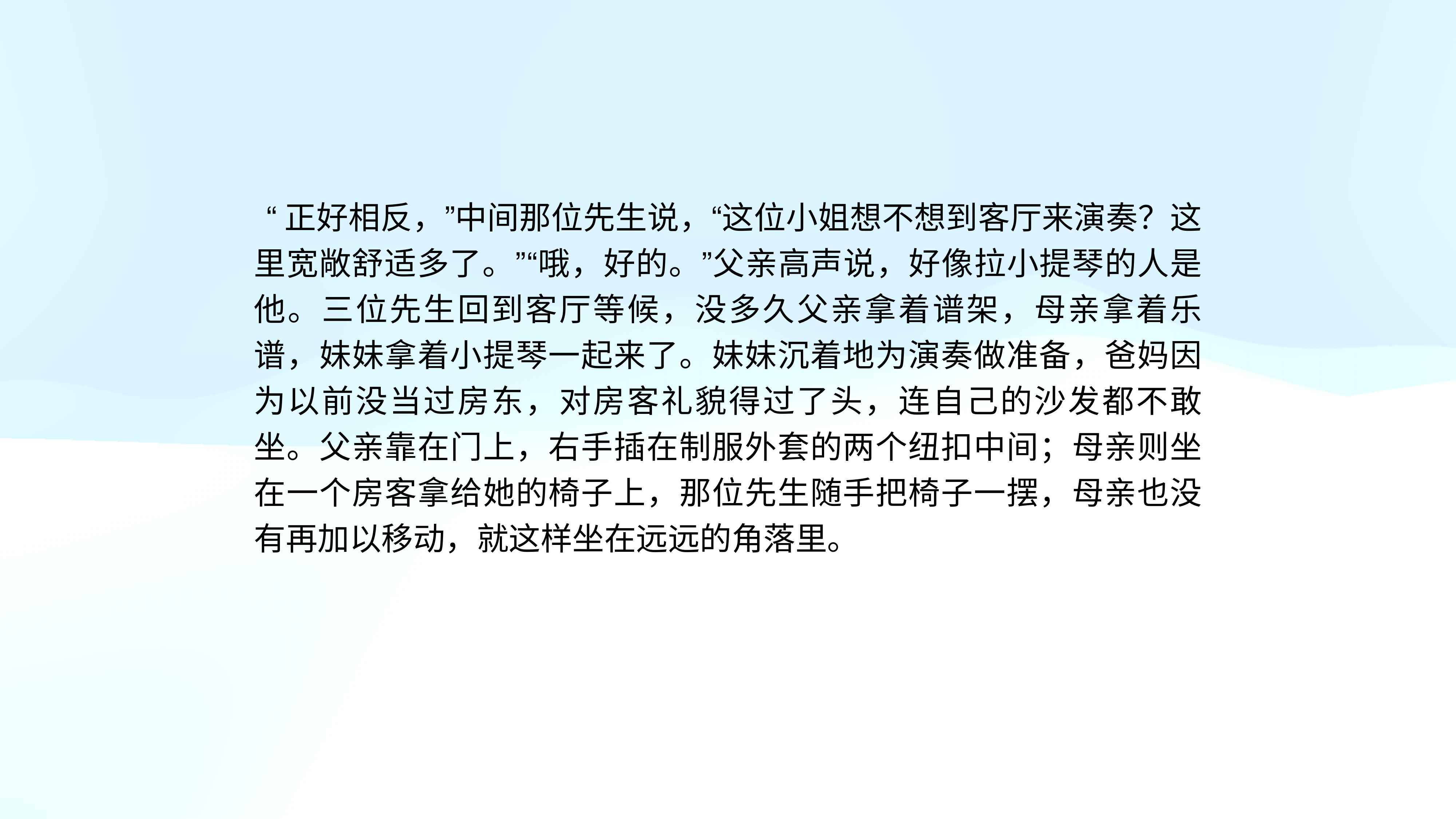

“正好相反，”中间那位先生说，“这位小姐想不想到客厅来演奏？这里宽敞舒适多了。”“哦，好的。”父亲高声说，好像拉小提琴的人是他。三位先生回到客厅等候，没多久父亲拿着谱架，母亲拿着乐谱，妹妹拿着小提琴一起来了。妹妹沉着地为演奏做准备，爸妈因为以前没当过房东，对房客礼貌得过了头，连自己的沙发都不敢坐。父亲靠在门上，右手插在制服外套的两个纽扣中间；母亲则坐在一个房客拿给她的椅子上，那位先生随手把椅子一摆，母亲也没有再加以移动，就这样坐在远远的角落里。